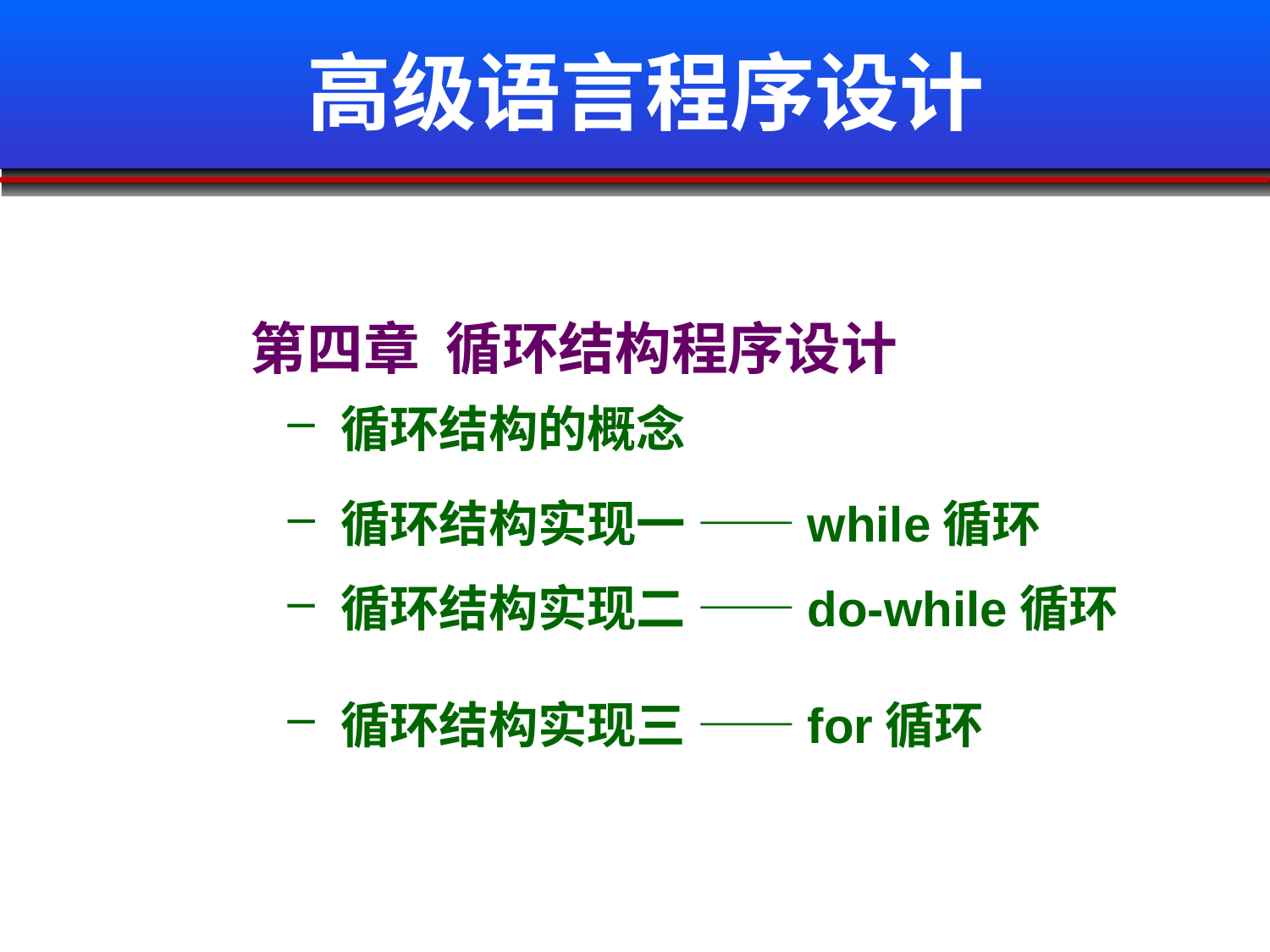

# 高级语言程序设计
 第四章  循环结构程序设计
 循环结构的概念
 循环结构实现一 ——while循环
 循环结构实现二 ——do-while循环
 循环结构实现三 ——for循环